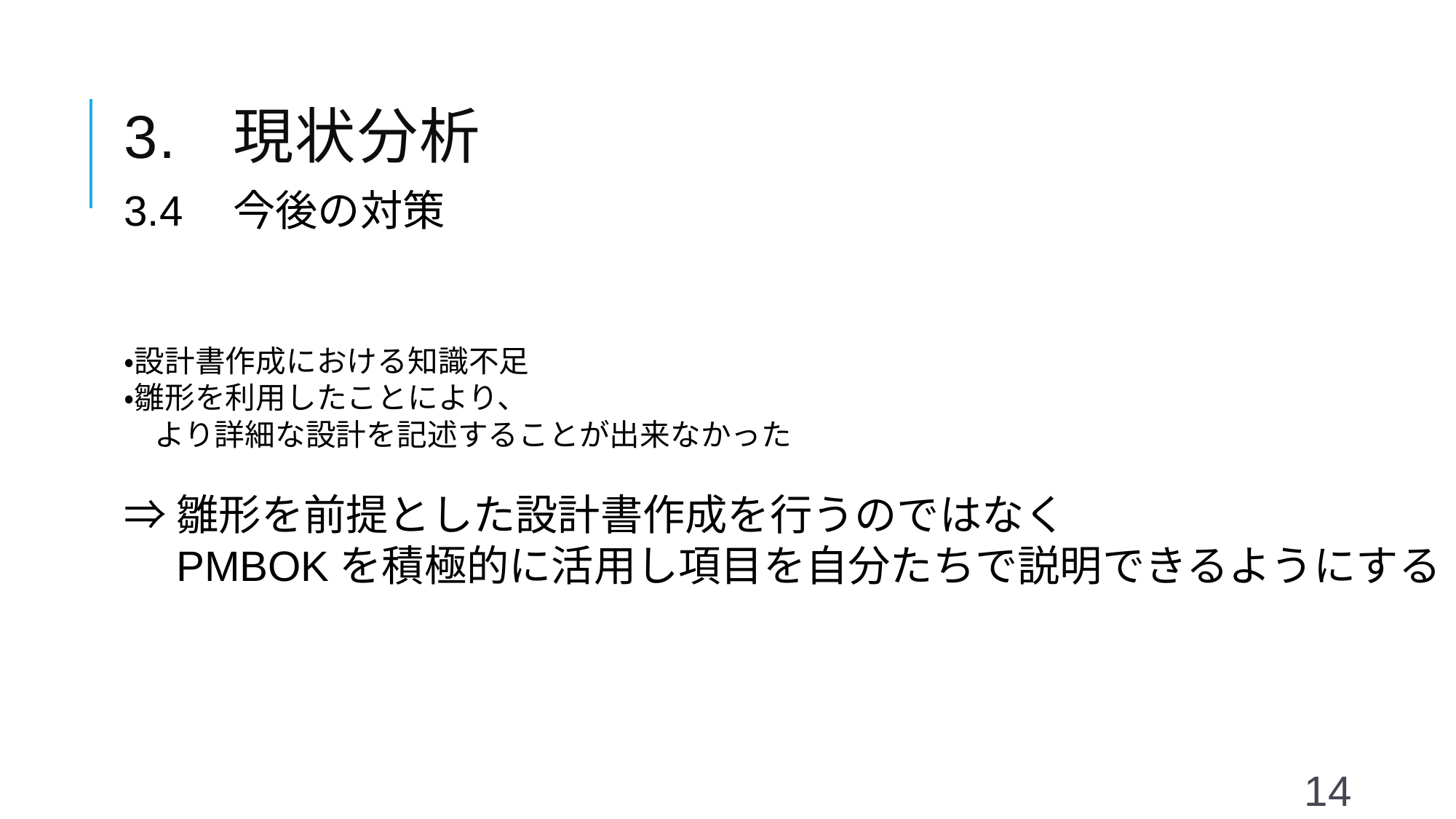

3.	現状分析
3.4	今後の対策

・設計書作成における知識不足
・雛形を利用したことにより、
　より詳細な設計を記述することが出来なかった

⇒雛形を前提とした設計書作成を行うのではなく
　PMBOKを積極的に活用し項目を自分たちで説明できるようにする

14